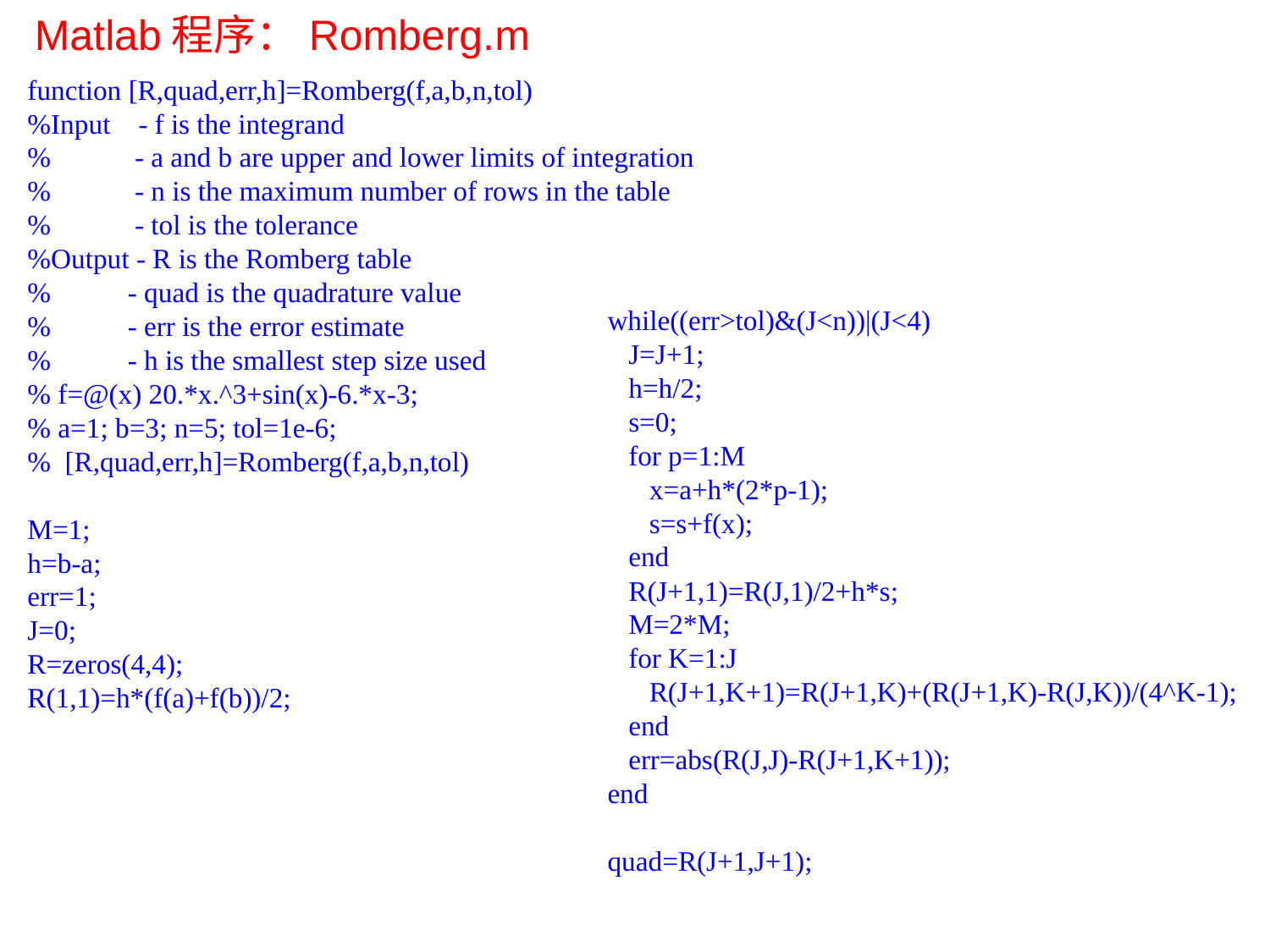

Matlab程序：Romberg.m
function [R,quad,err,h]=Romberg(f,a,b,n,tol)
%Input    - f is the integrand
%            - a and b are upper and lower limits of integration
%            - n is the maximum number of rows in the table
%            - tol is the tolerance
%Output - R is the Romberg table
%           - quad is the quadrature value
%           - err is the error estimate
%           - h is the smallest step size used
% f=@(x) 20.*x.^3+sin(x)-6.*x-3;
% a=1; b=3; n=5; tol=1e-6;
%  [R,quad,err,h]=Romberg(f,a,b,n,tol)

M=1;
h=b-a;
err=1;
J=0;
R=zeros(4,4);
R(1,1)=h*(f(a)+f(b))/2;
while((err>tol)&(J<n))|(J<4)
   J=J+1;
   h=h/2;
   s=0;
   for p=1:M
      x=a+h*(2*p-1);
      s=s+f(x);
   end
   R(J+1,1)=R(J,1)/2+h*s;
   M=2*M;
   for K=1:J
      R(J+1,K+1)=R(J+1,K)+(R(J+1,K)-R(J,K))/(4^K-1);
   end
   err=abs(R(J,J)-R(J+1,K+1));
end

quad=R(J+1,J+1);